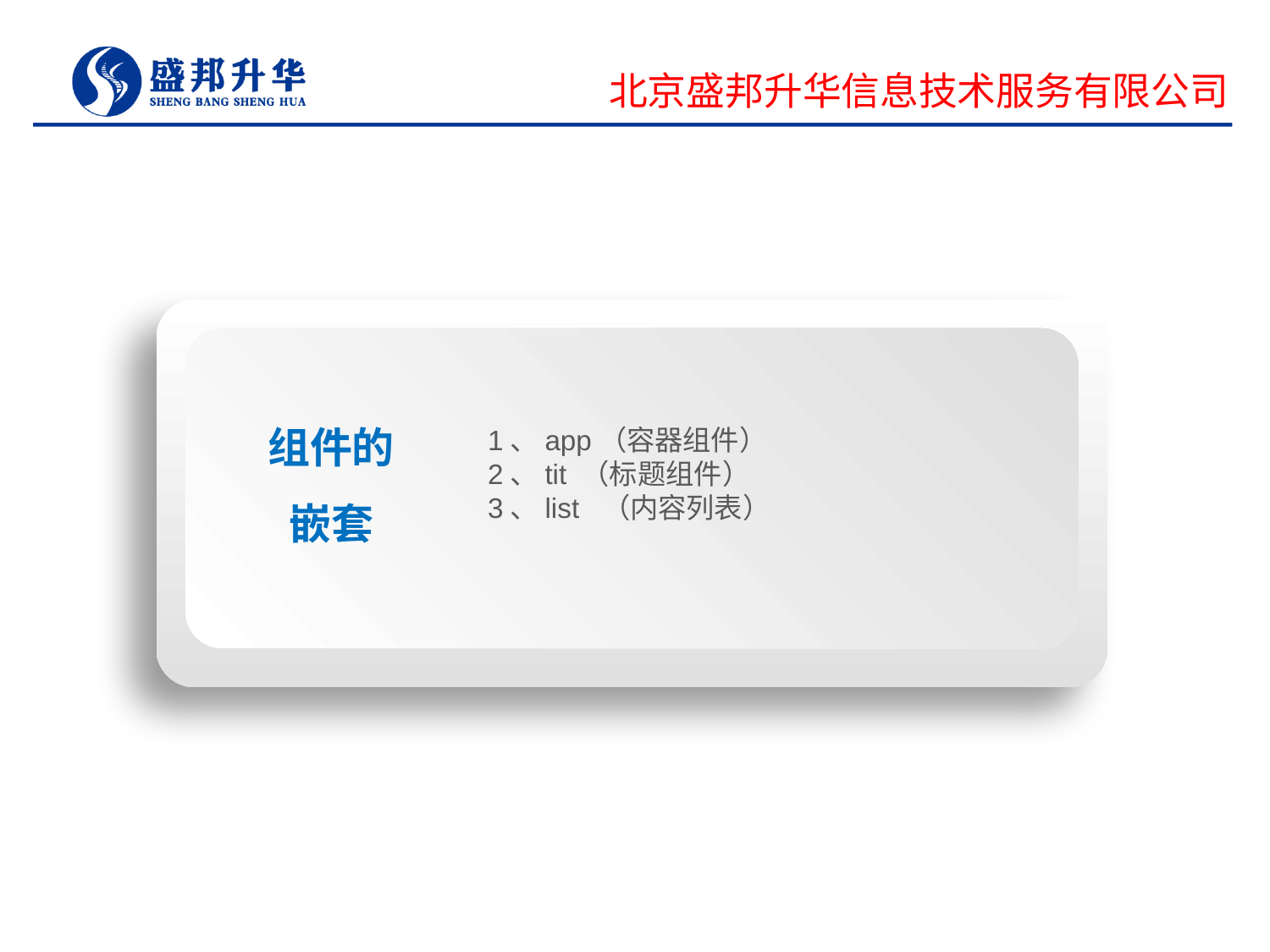

北京盛邦升华信息技术服务有限公司

组件的嵌套
1、app（容器组件）
2、tit （标题组件）
3、list  （内容列表）